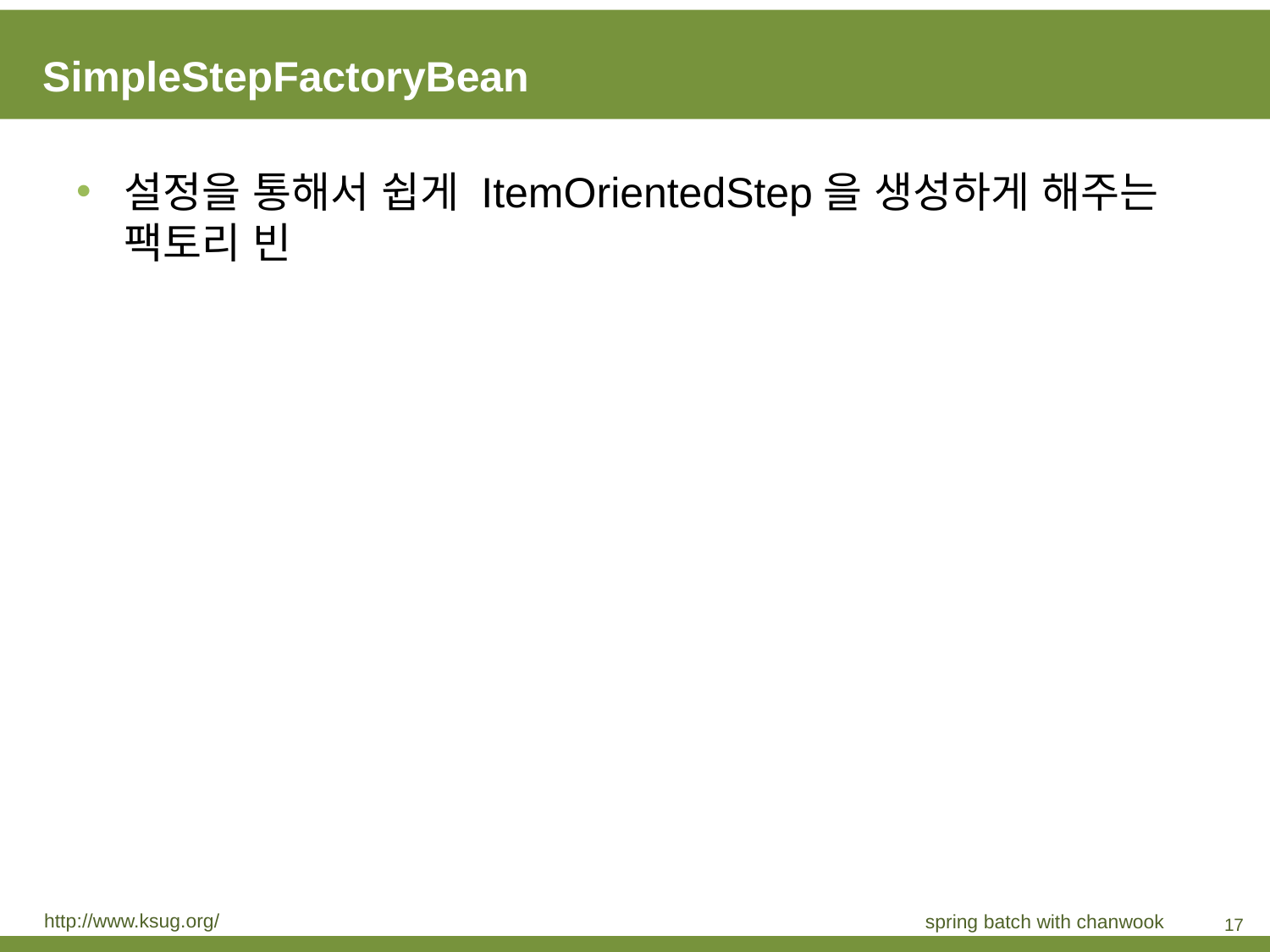

# SimpleStepFactoryBean
설정을 통해서 쉽게 ItemOrientedStep을 생성하게 해주는 팩토리 빈
http://www.ksug.org/
spring batch with chanwook
17